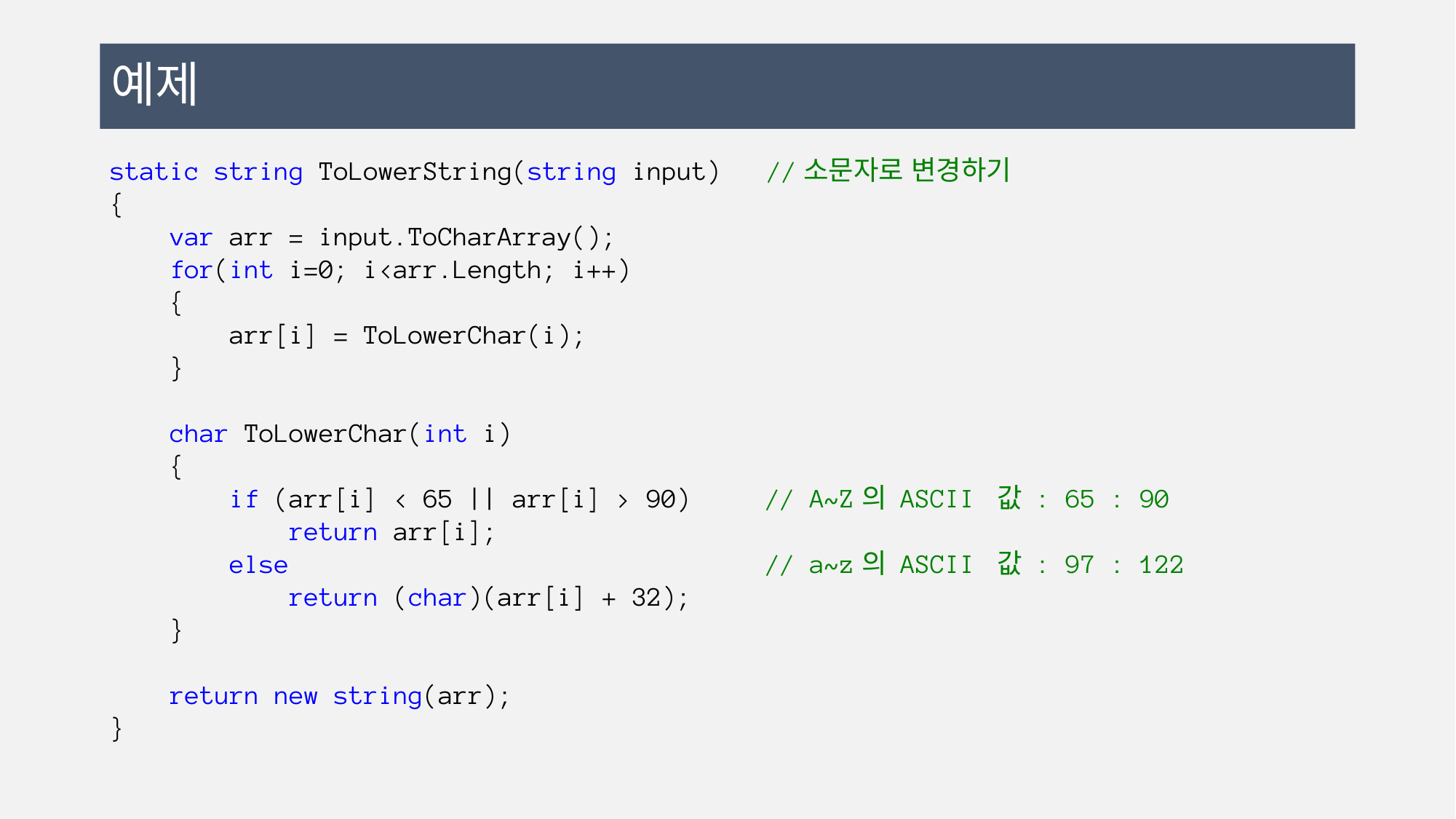

# 예제

static string ToLowerString(string input)   //소문자로 변경하기
{
    var arr = input.ToCharArray();
    for(int i=0; i<arr.Length; i++)
    {
        arr[i] = ToLowerChar(i);
    }

    char ToLowerChar(int i)
    {
        if (arr[i] < 65 || arr[i] > 90) 	// A~Z의 ASCII 값 : 65 : 90
            return arr[i];
        else 					// a~z의 ASCII 값 : 97 : 122
            return (char)(arr[i] + 32);
    }

    return new string(arr);
}